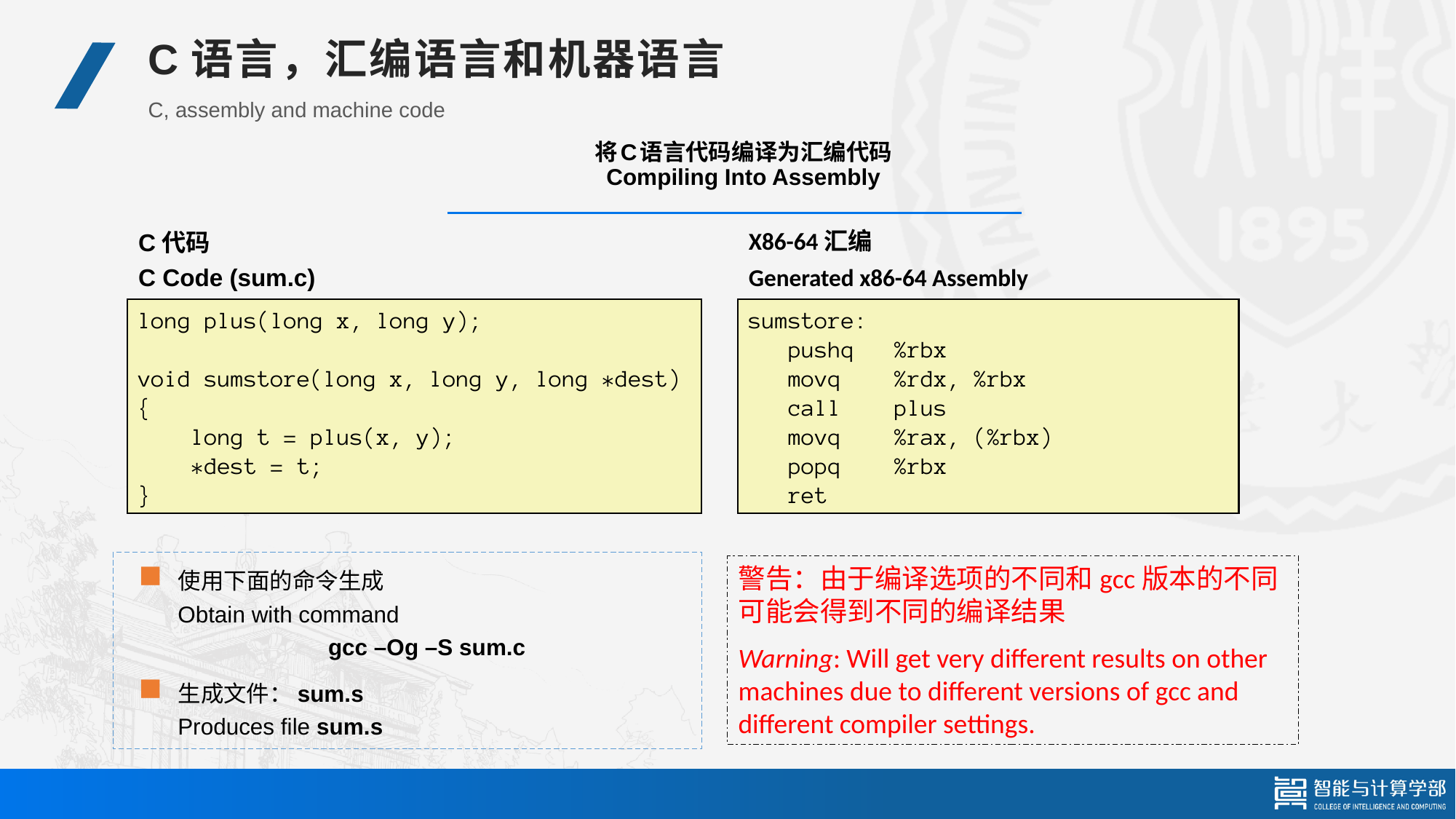

C语言，汇编语言和机器语言
C, assembly and machine code
# 将C语言代码编译为汇编代码 Compiling Into Assembly
X86-64汇编
Generated x86-64 Assembly
C代码
C Code (sum.c)
sumstore:
   pushq   %rbx
   movq    %rdx, %rbx
   call    plus
   movq    %rax, (%rbx)
   popq    %rbx
   ret
long plus(long x, long y);

void sumstore(long x, long y, long *dest)
{
    long t = plus(x, y);
    *dest = t;
}
使用下面的命令生成
Obtain with command
gcc –Og –S sum.c
生成文件：sum.s
Produces file sum.s
警告：由于编译选项的不同和gcc版本的不同可能会得到不同的编译结果
Warning: Will get very different results on other machines due to different versions of gcc and different compiler settings.